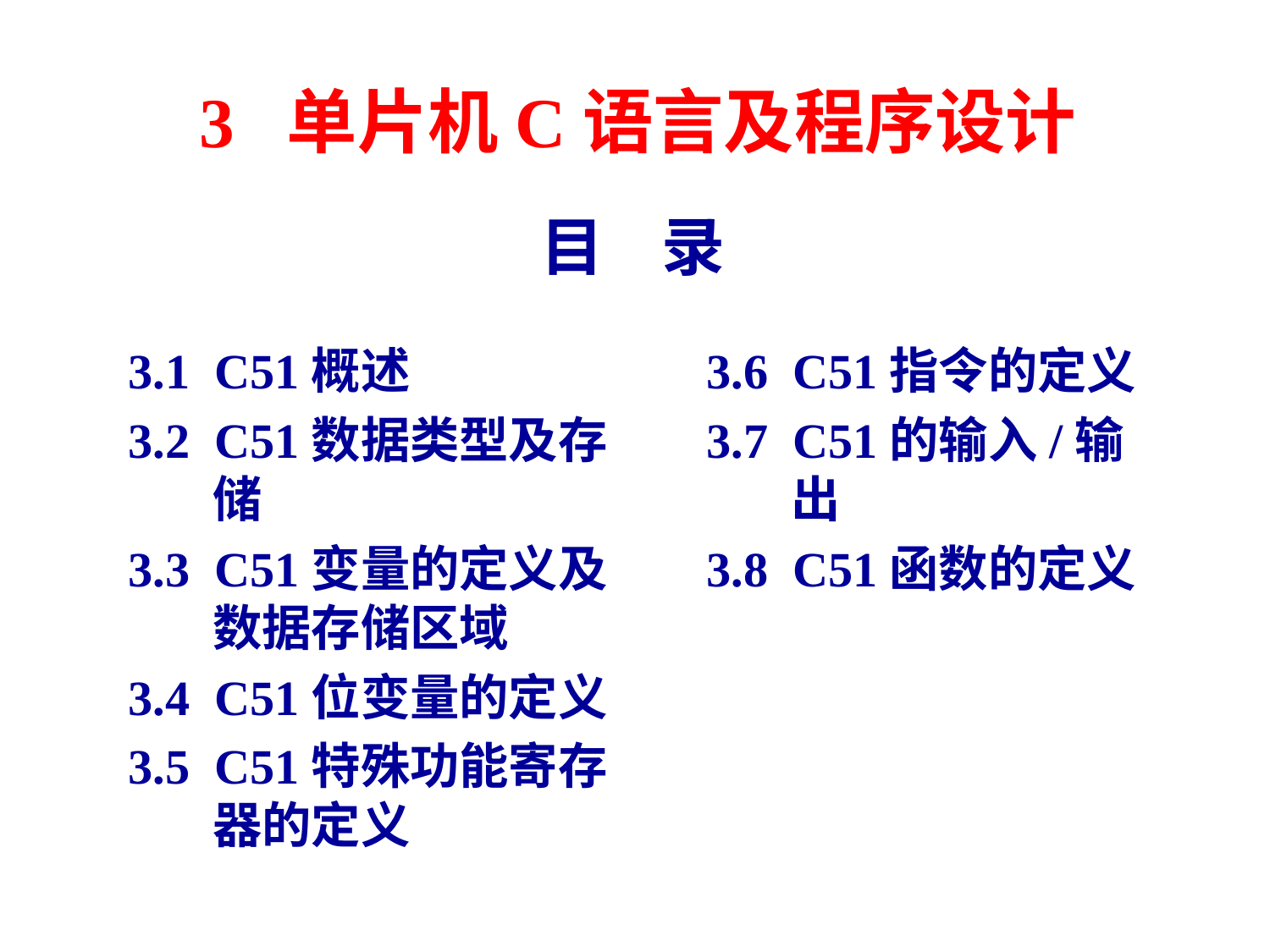

# 3  单片机C语言及程序设计
目    录
3.1  C51概述
3.2  C51数据类型及存储
3.3  C51变量的定义及数据存储区域
3.4  C51位变量的定义
3.5  C51特殊功能寄存器的定义
3.6  C51指令的定义
3.7  C51的输入/输出
3.8  C51函数的定义